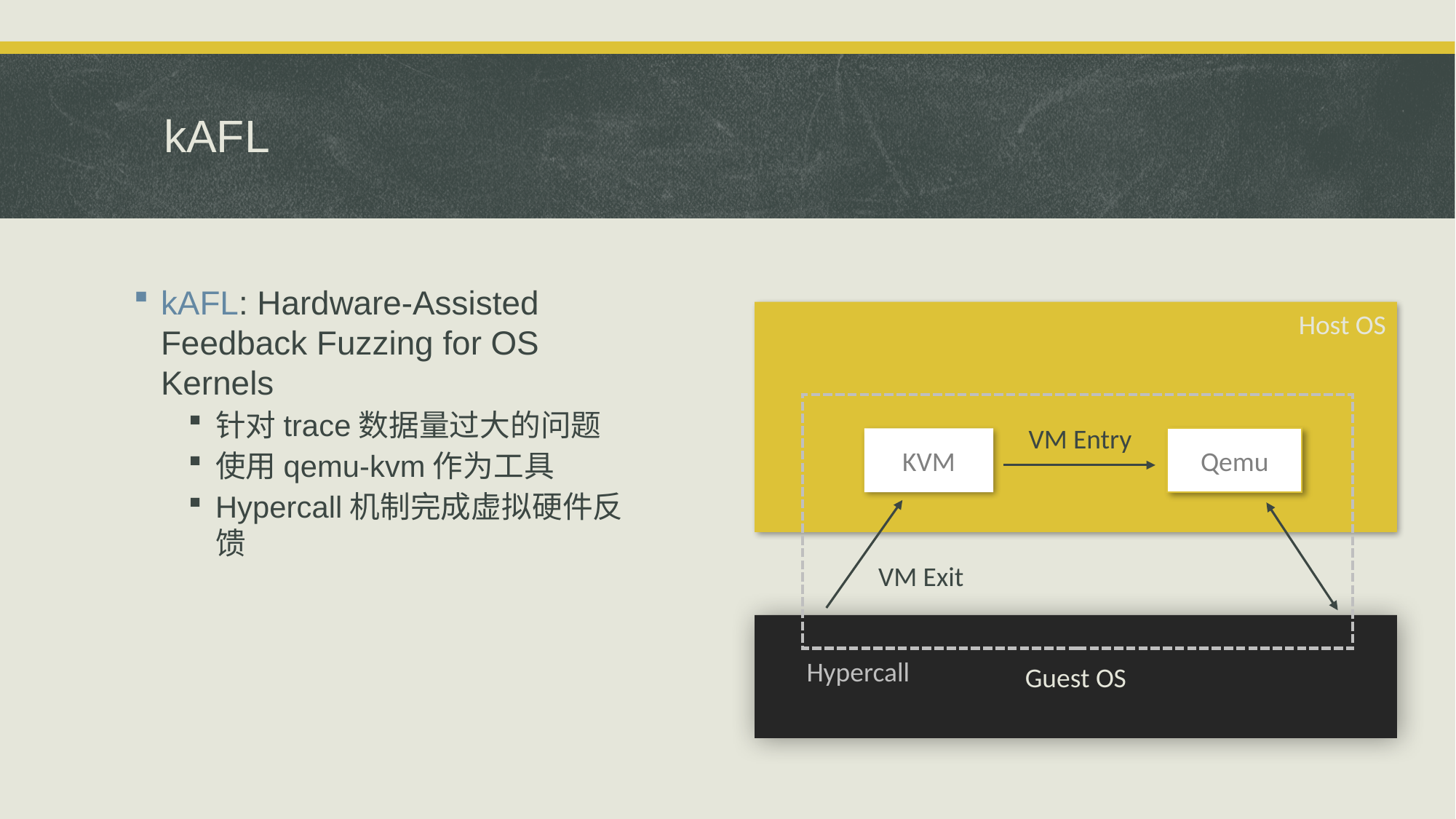

# kAFL
kAFL: Hardware-Assisted Feedback Fuzzing for OS Kernels
针对trace数据量过大的问题
使用qemu-kvm作为工具
Hypercall机制完成虚拟硬件反馈

Host OS

VM Entry
KVM
Qemu
VM Exit
Guest OS
Hypercall